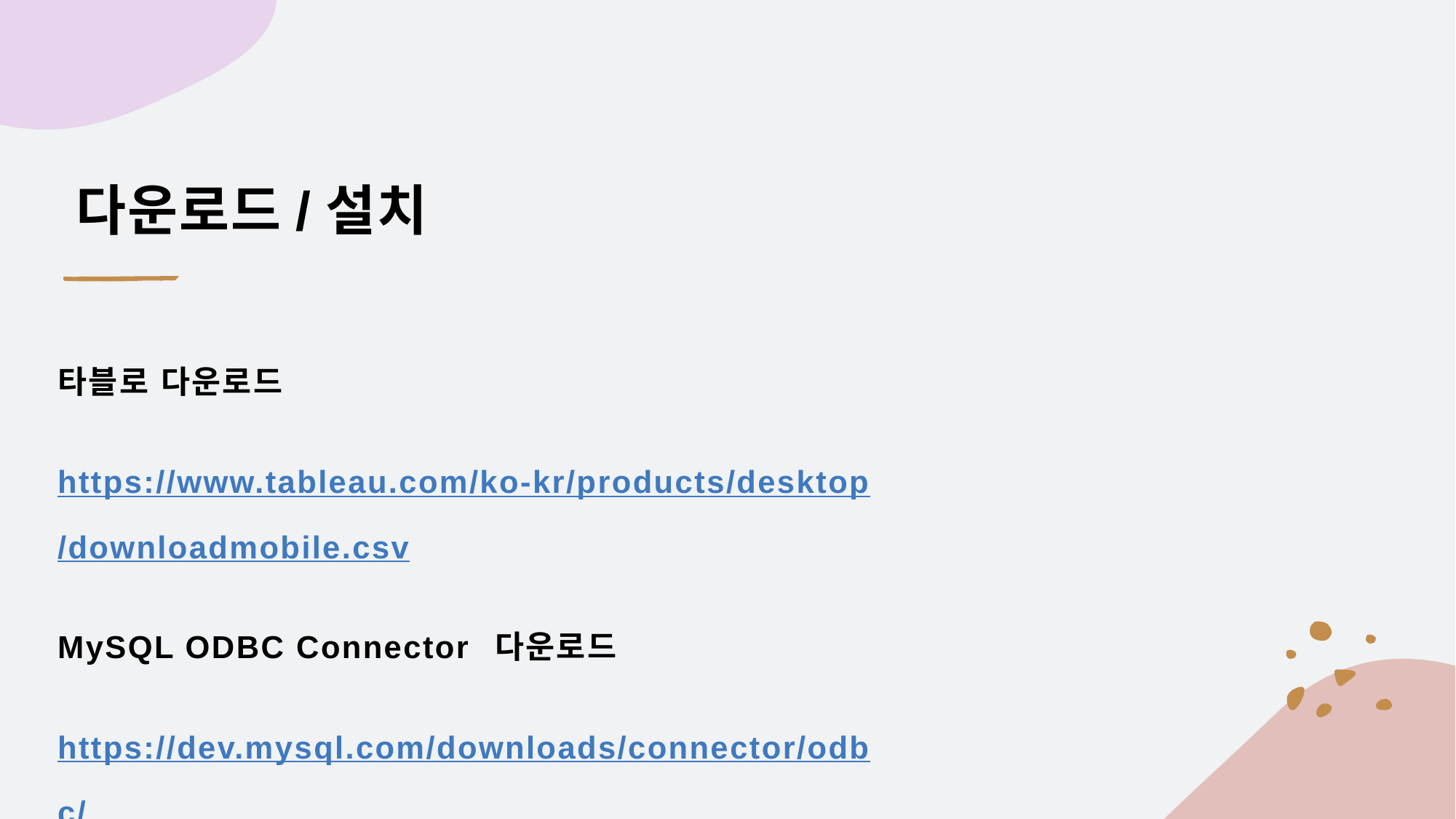

# 다운로드/설치
타블로 다운로드
https://www.tableau.com/ko-kr/products/desktop/downloadmobile.csv
MySQL ODBC Connector 다운로드
https://dev.mysql.com/downloads/connector/odbc/